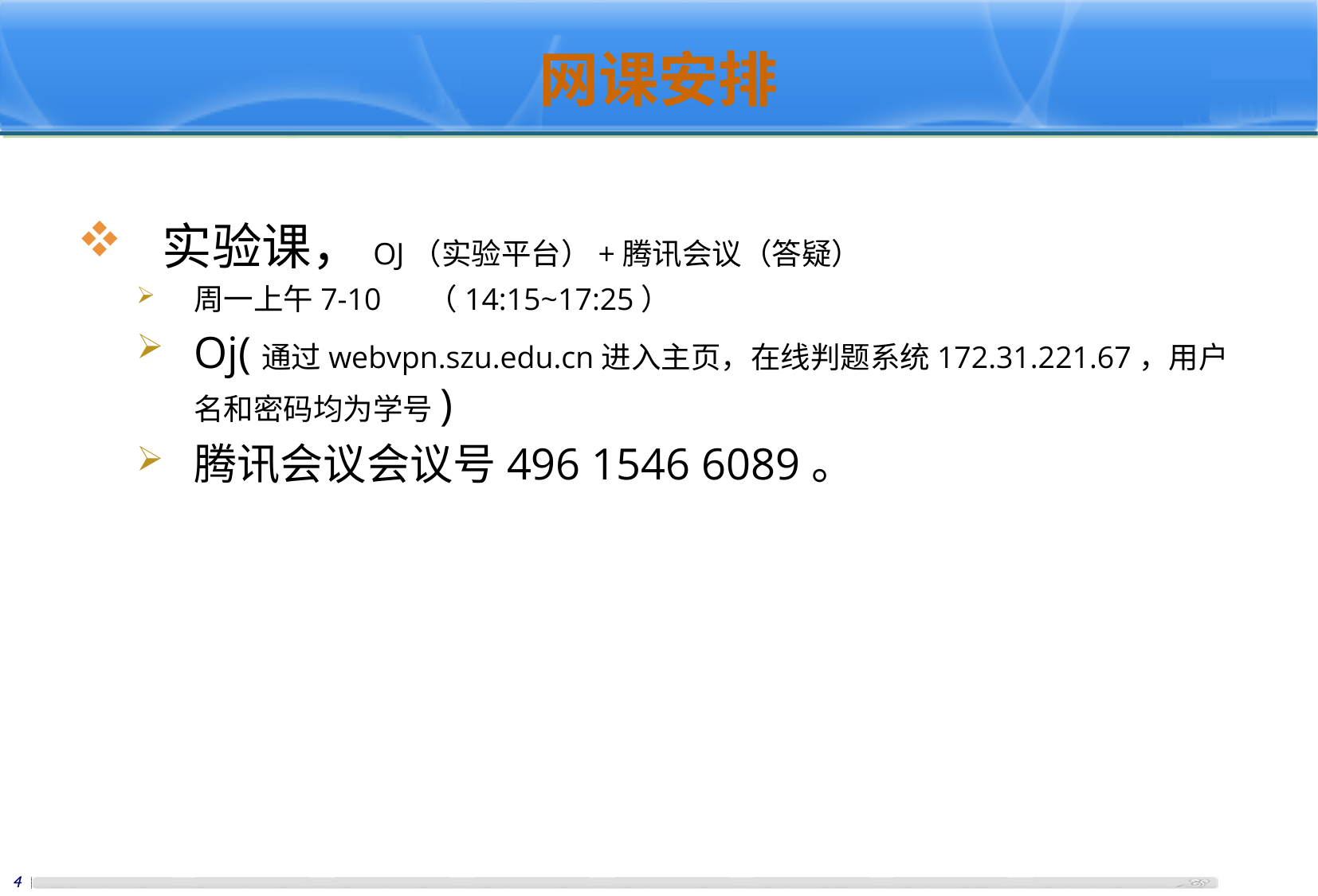

# 网课安排
 实验课，OJ（实验平台）+腾讯会议（答疑）
周一上午7-10     （14:15~17:25）
Oj(通过webvpn.szu.edu.cn进入主页，在线判题系统172.31.221.67，用户名和密码均为学号)
腾讯会议会议号496 1546 6089。